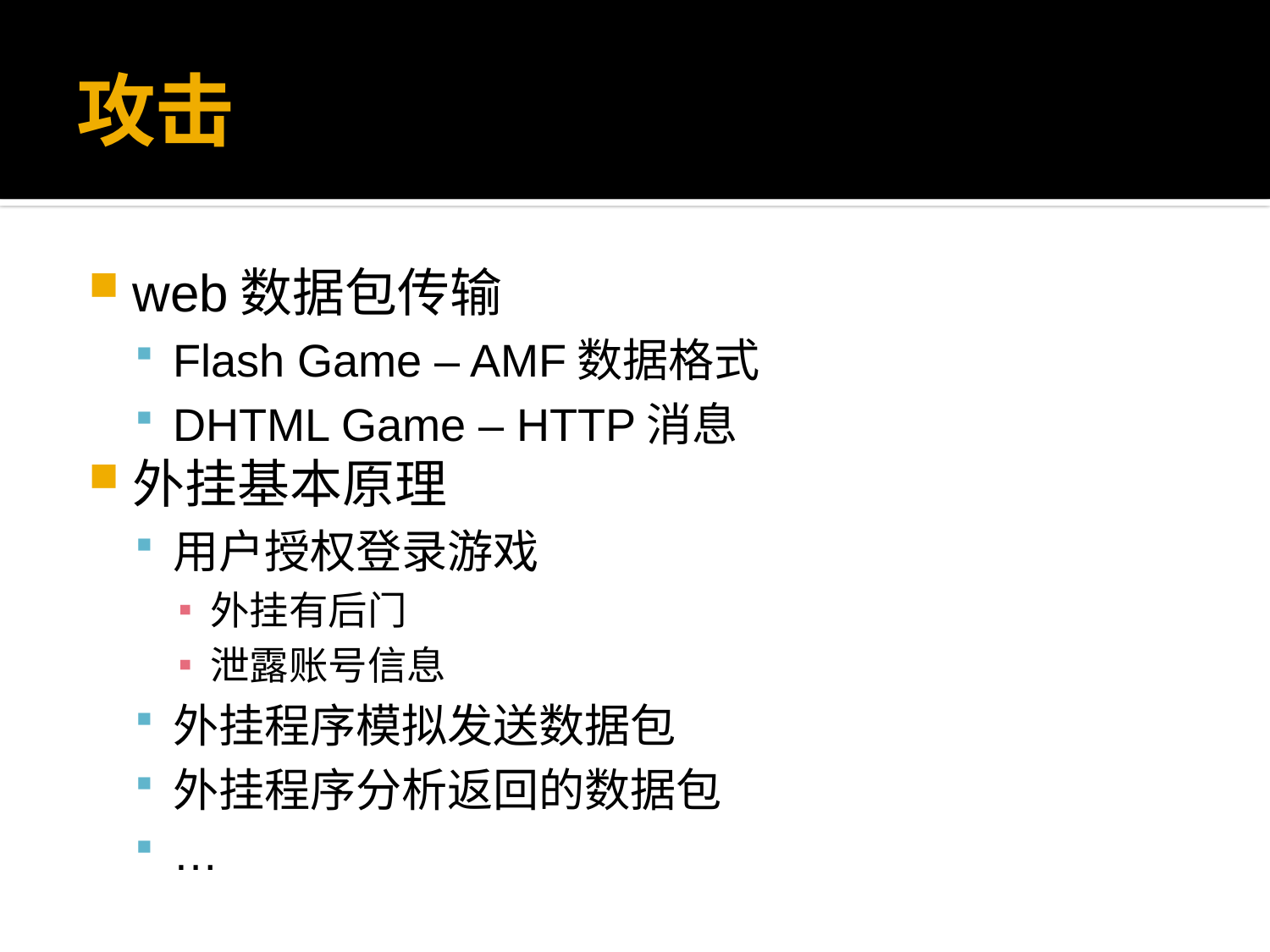

# 攻击
web数据包传输
Flash Game – AMF数据格式
DHTML Game – HTTP消息
外挂基本原理
用户授权登录游戏
外挂有后门
泄露账号信息
外挂程序模拟发送数据包
外挂程序分析返回的数据包
…